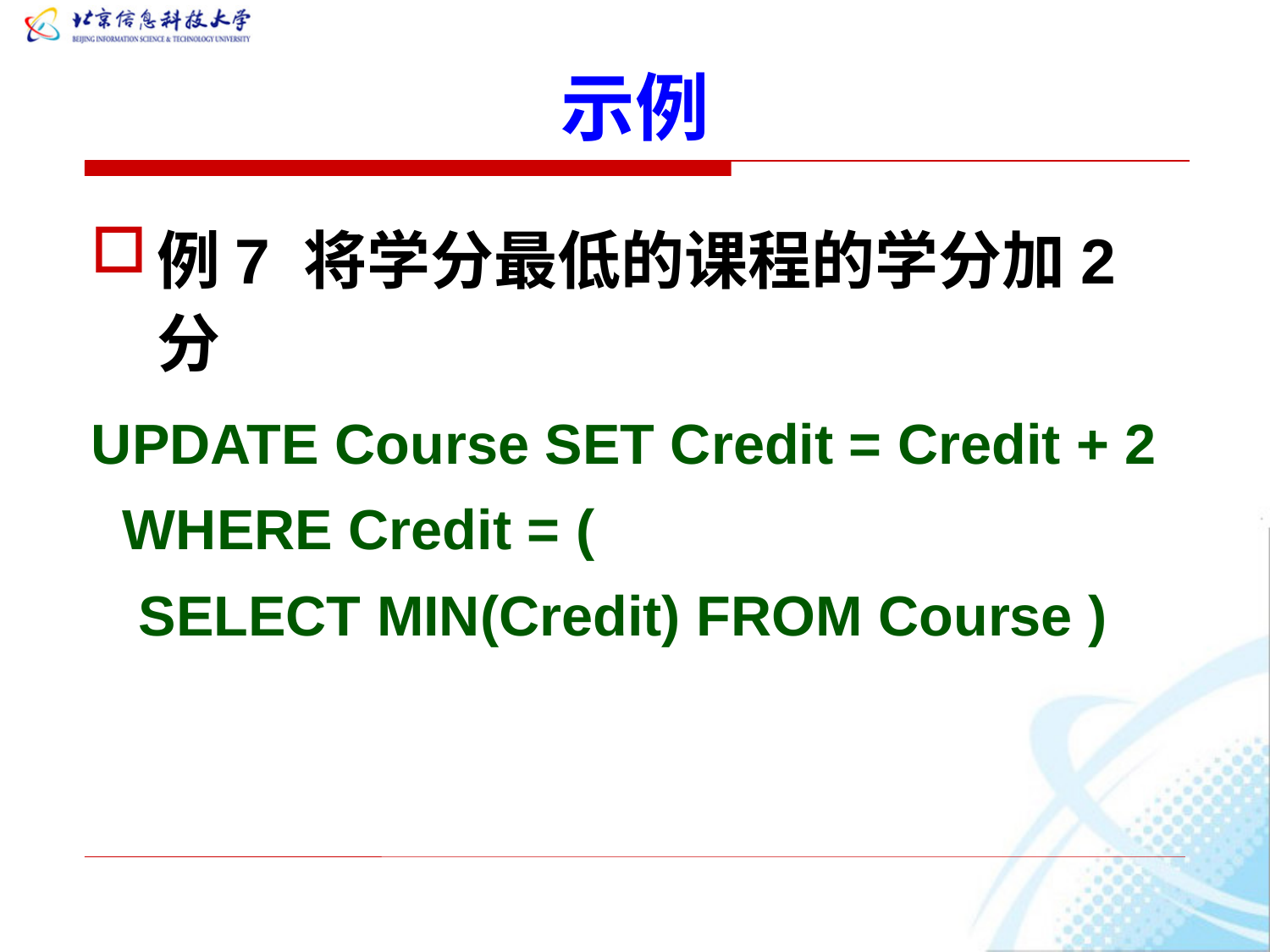

# 示例
例7 将学分最低的课程的学分加2分
UPDATE Course SET Credit = Credit + 2
  WHERE Credit = (
   SELECT MIN(Credit) FROM Course )

153